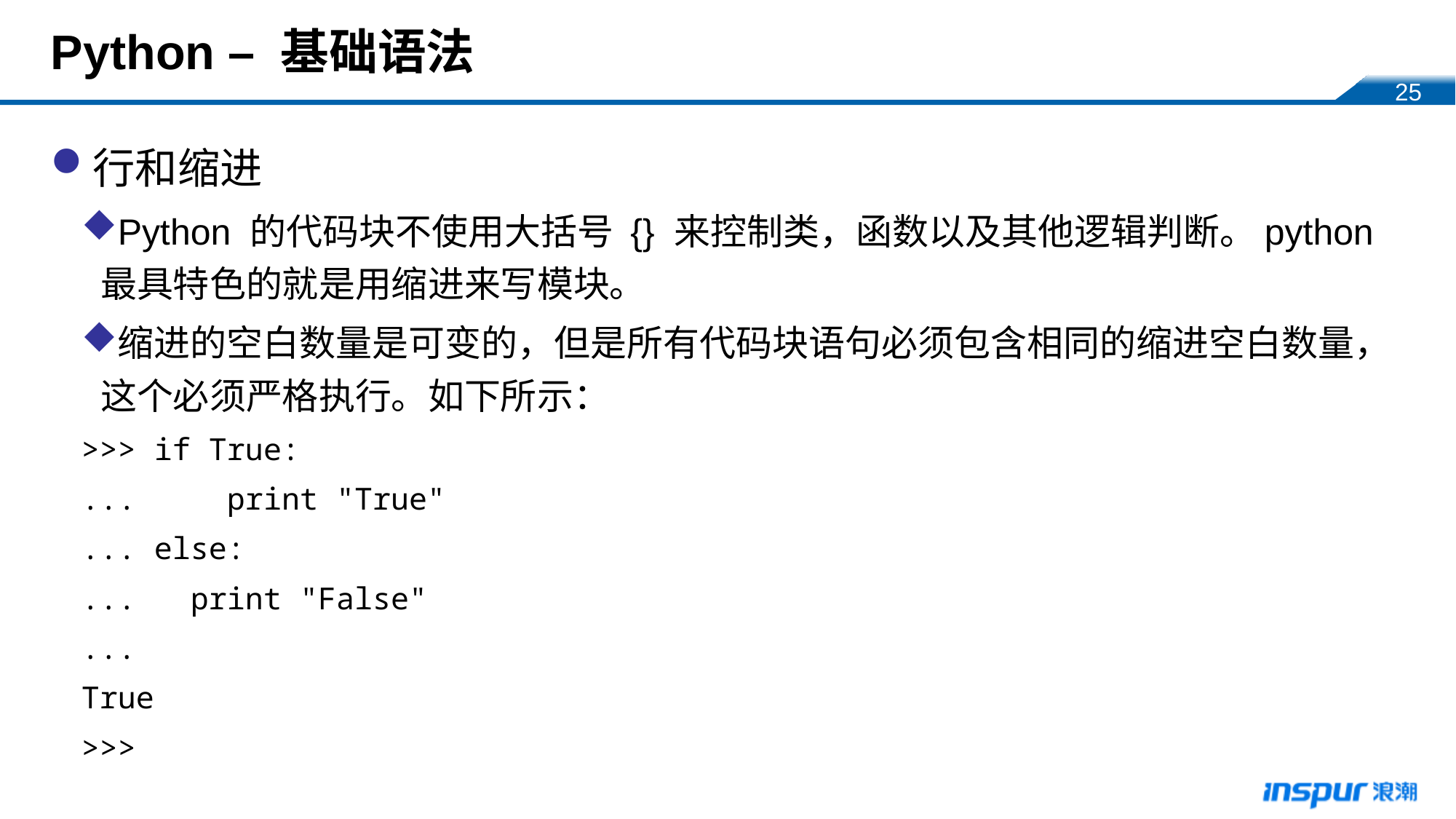

# Python – 基础语法
行和缩进
Python 的代码块不使用大括号 {} 来控制类，函数以及其他逻辑判断。python 最具特色的就是用缩进来写模块。
缩进的空白数量是可变的，但是所有代码块语句必须包含相同的缩进空白数量，这个必须严格执行。如下所示：
>>> if True:
...     print "True"
... else:
...   print "False"
...
True
>>>